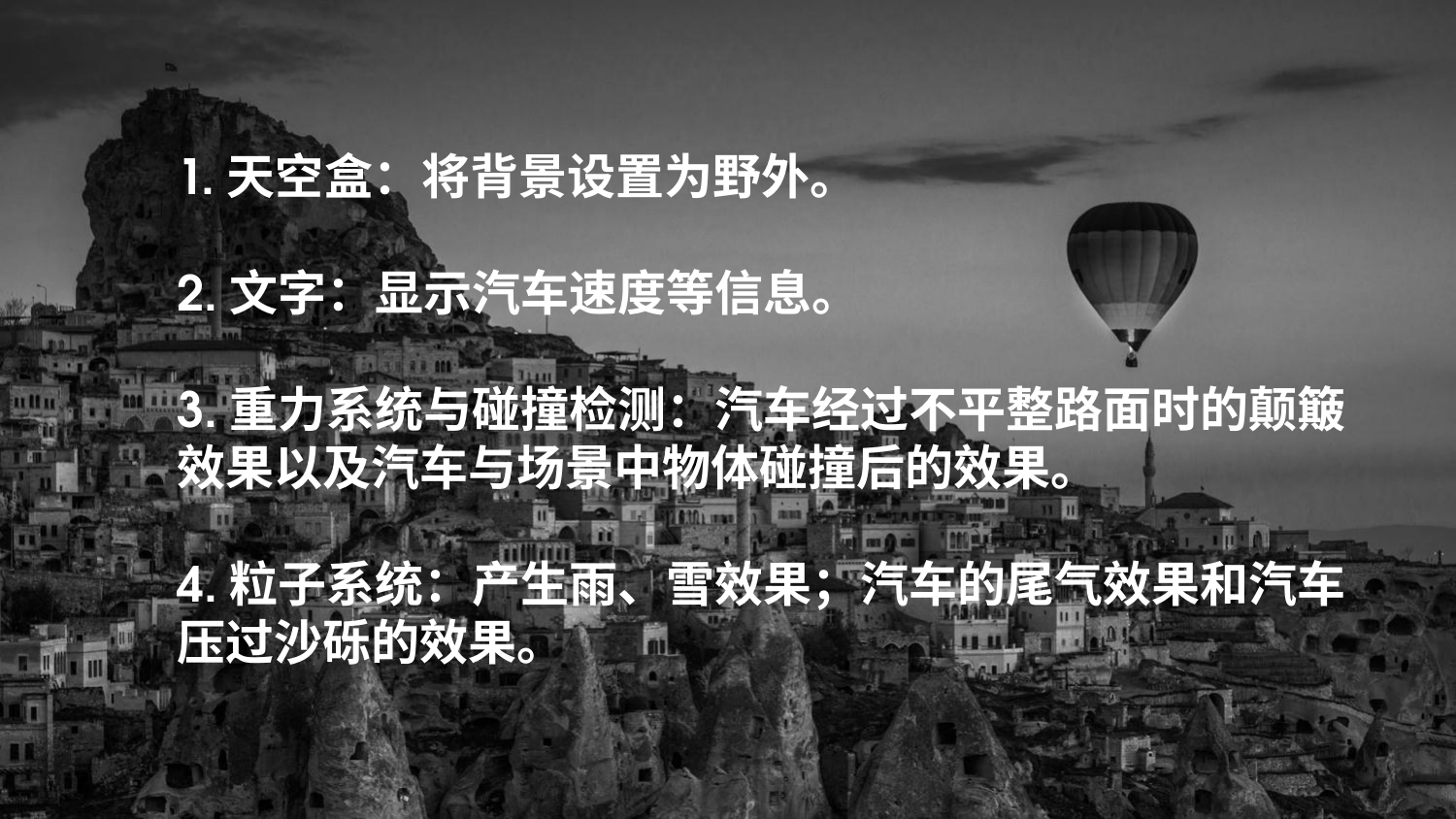

1.天空盒：将背景设置为野外。

2.文字：显示汽车速度等信息。

3.重力系统与碰撞检测：汽车经过不平整路面时的颠簸效果以及汽车与场景中物体碰撞后的效果。

4.粒子系统：产生雨、雪效果；汽车的尾气效果和汽车压过沙砾的效果。